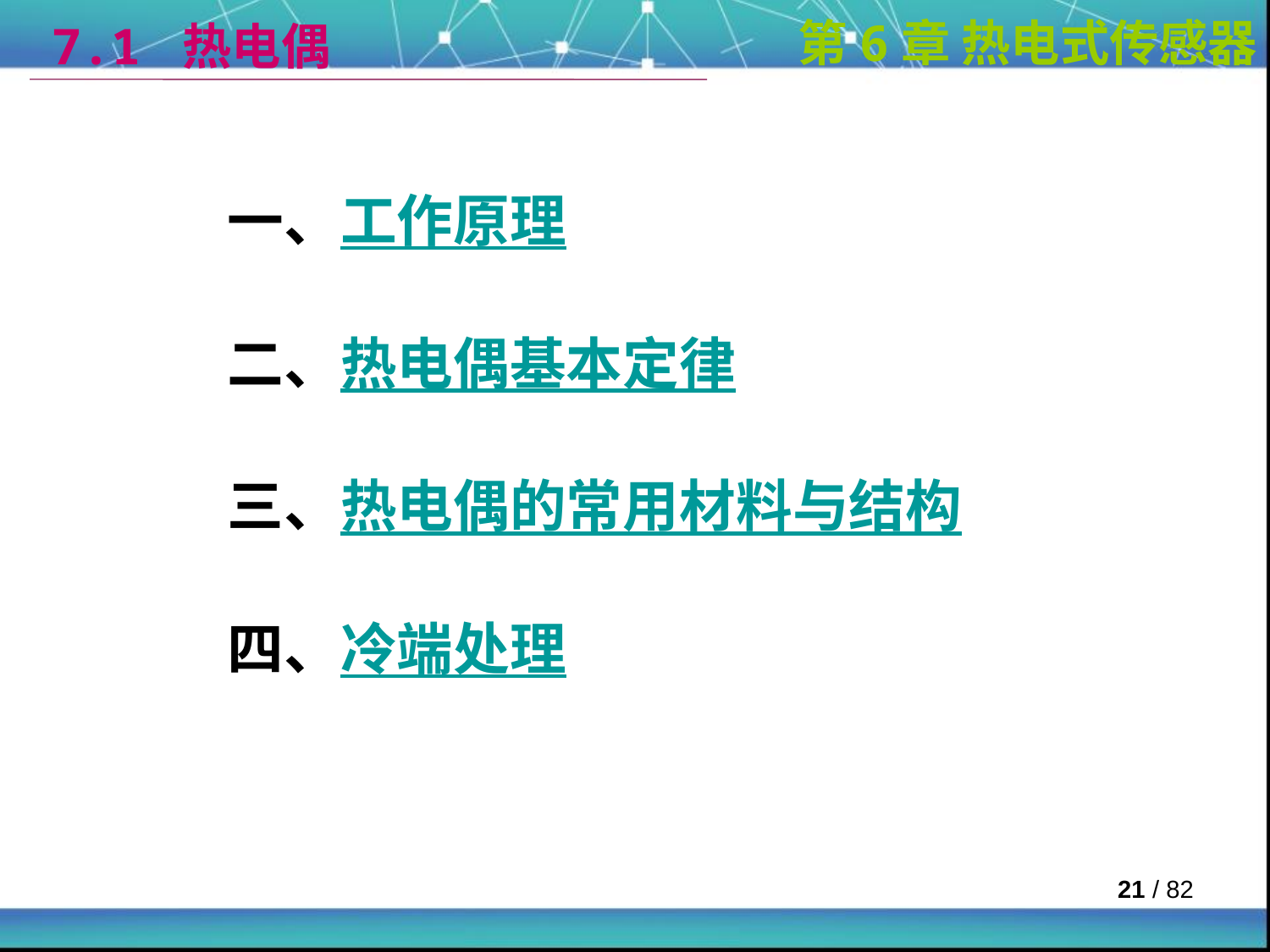

7.1 热电偶
第6章 热电式传感器

一、工作原理
二、热电偶基本定律
三、热电偶的常用材料与结构
四、冷端处理
21 / 82